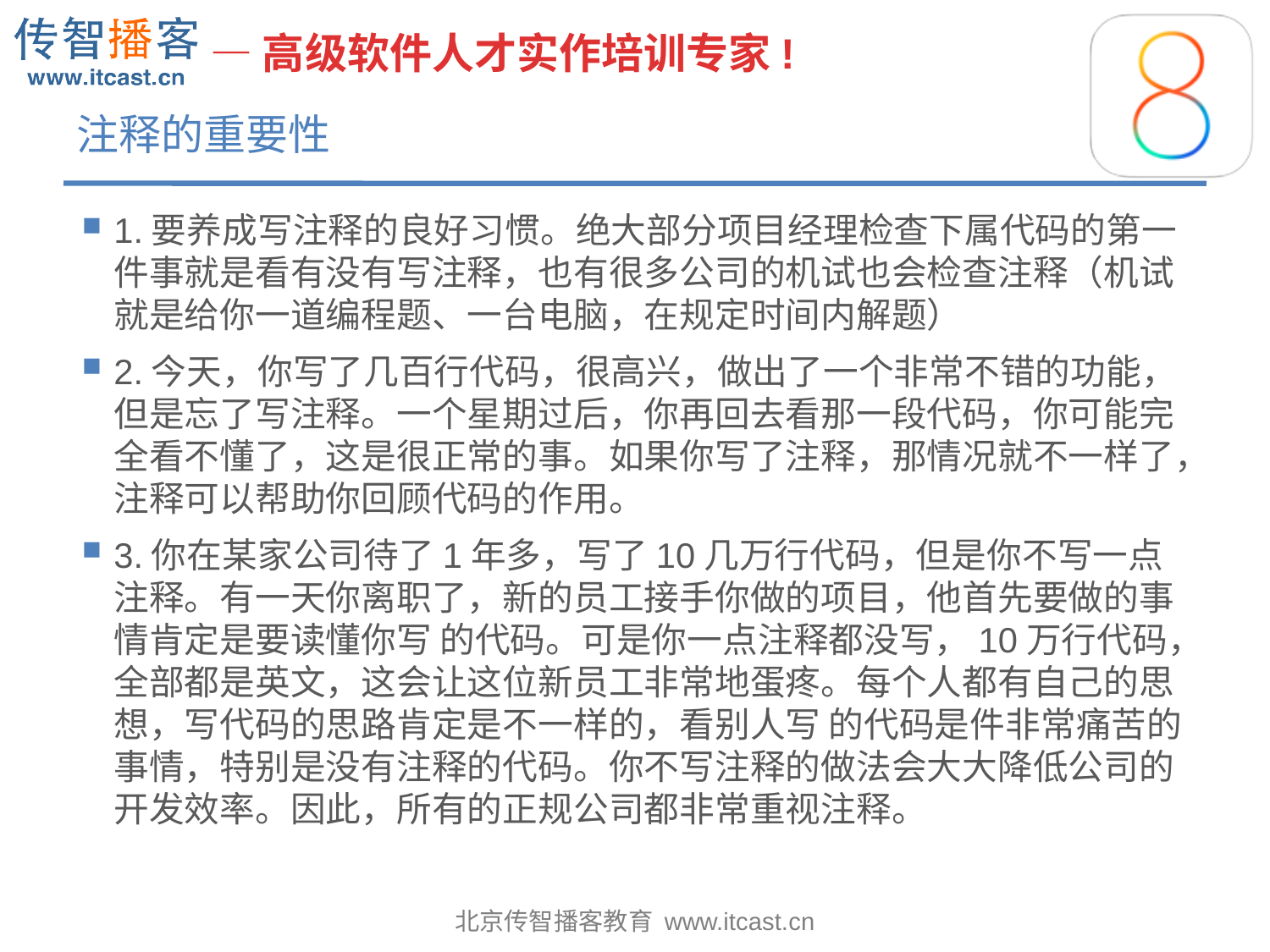

# 注释的重要性
1.要养成写注释的良好习惯。绝大部分项目经理检查下属代码的第一件事就是看有没有写注释，也有很多公司的机试也会检查注释（机试就是给你一道编程题、一台电脑，在规定时间内解题）
2.今天，你写了几百行代码，很高兴，做出了一个非常不错的功能，但是忘了写注释。一个星期过后，你再回去看那一段代码，你可能完全看不懂了，这是很正常的事。如果你写了注释，那情况就不一样了，注释可以帮助你回顾代码的作用。
3.你在某家公司待了1年多，写了10几万行代码，但是你不写一点注释。有一天你离职了，新的员工接手你做的项目，他首先要做的事情肯定是要读懂你写 的代码。可是你一点注释都没写，10万行代码，全部都是英文，这会让这位新员工非常地蛋疼。每个人都有自己的思想，写代码的思路肯定是不一样的，看别人写 的代码是件非常痛苦的事情，特别是没有注释的代码。你不写注释的做法会大大降低公司的开发效率。因此，所有的正规公司都非常重视注释。